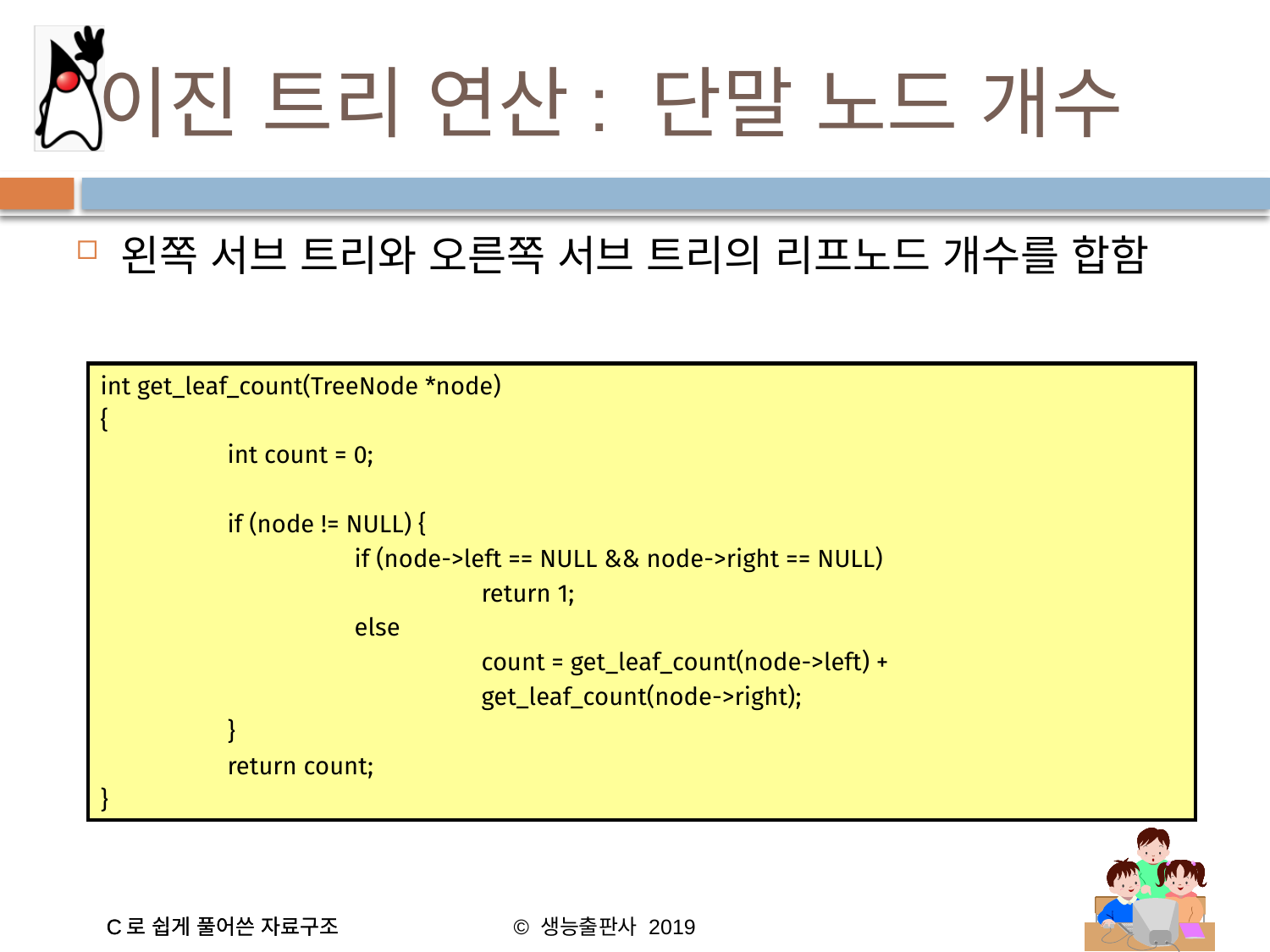

# 이진 트리 연산: 단말 노드 개수
왼쪽 서브 트리와 오른쪽 서브 트리의 리프노드 개수를 합함
int get_leaf_count(TreeNode *node)
{
	int count = 0;

	if (node != NULL) {
		if (node->left == NULL && node->right == NULL)
			return 1;
		else
			count = get_leaf_count(node->left) +
			get_leaf_count(node->right);
	}
	return count;
}